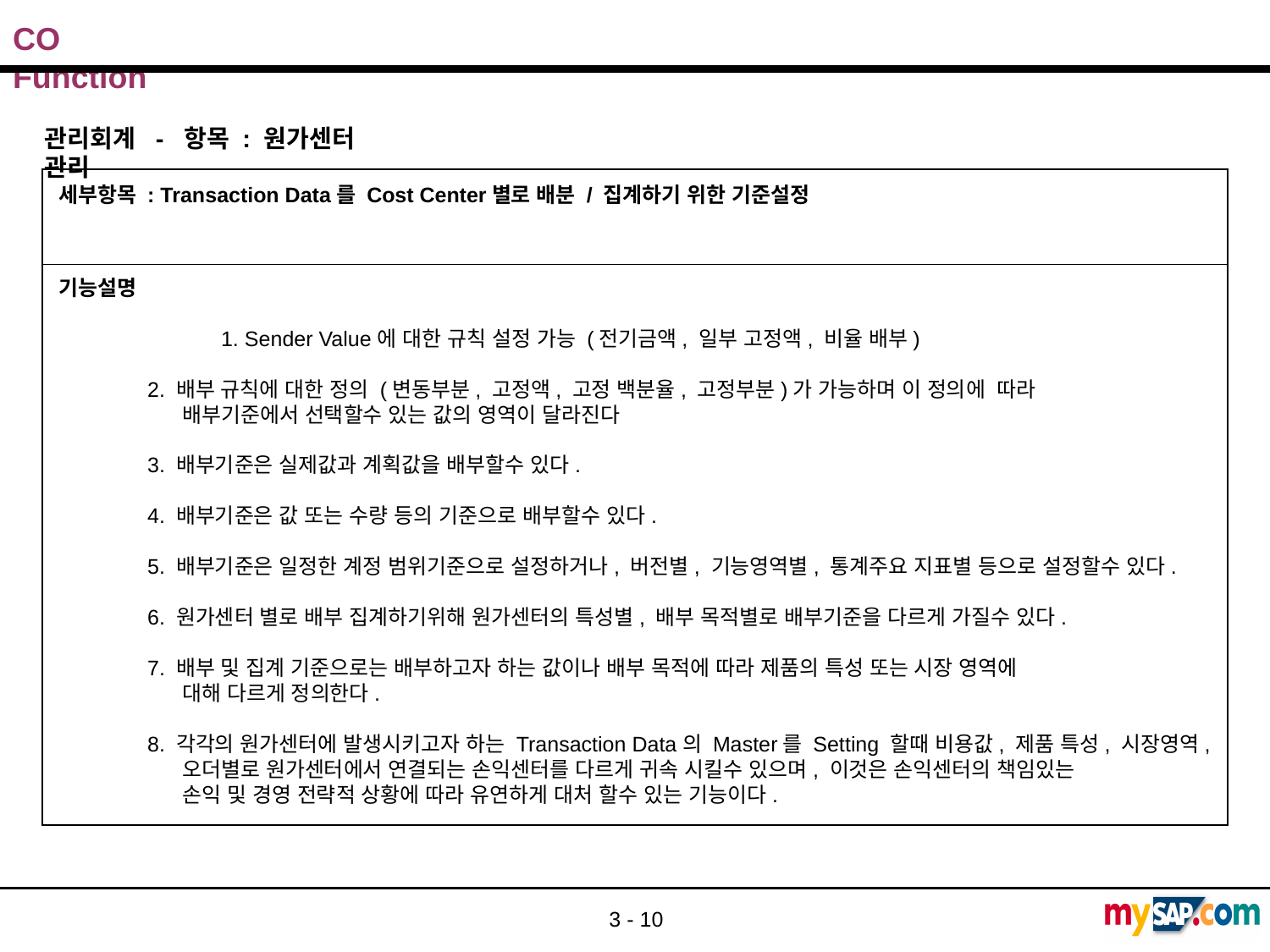

관리회계  -  항목 : 원가센터 관리

세부항목 : Transaction Data를 Cost Center별로 배분 / 집계하기 위한 기준설정

기능설명

	      1. Sender Value에 대한 규칙 설정 가능 (전기금액, 일부 고정액, 비율 배부)

               2. 배부 규칙에 대한 정의 (변동부분, 고정액, 고정 백분율, 고정부분)가 가능하며 이 정의에  따라
                    배부기준에서 선택할수 있는 값의 영역이 달라진다

               3. 배부기준은 실제값과 계획값을 배부할수 있다.

               4. 배부기준은 값 또는 수량 등의 기준으로 배부할수 있다.

               5. 배부기준은 일정한 계정 범위기준으로 설정하거나, 버전별, 기능영역별, 통계주요 지표별 등으로 설정할수 있다.

               6. 원가센터 별로 배부 집계하기위해 원가센터의 특성별, 배부 목적별로 배부기준을 다르게 가질수 있다.

               7. 배부 및 집계 기준으로는 배부하고자 하는 값이나 배부 목적에 따라 제품의 특성 또는 시장 영역에
                    대해 다르게 정의한다.

               8. 각각의 원가센터에 발생시키고자 하는 Transaction Data의 Master를 Setting 할때 비용값, 제품 특성, 시장영역,
                    오더별로 원가센터에서 연결되는 손익센터를 다르게 귀속 시킬수 있으며, 이것은 손익센터의 책임있는
                    손익 및 경영 전략적 상황에 따라 유연하게 대처 할수 있는 기능이다.